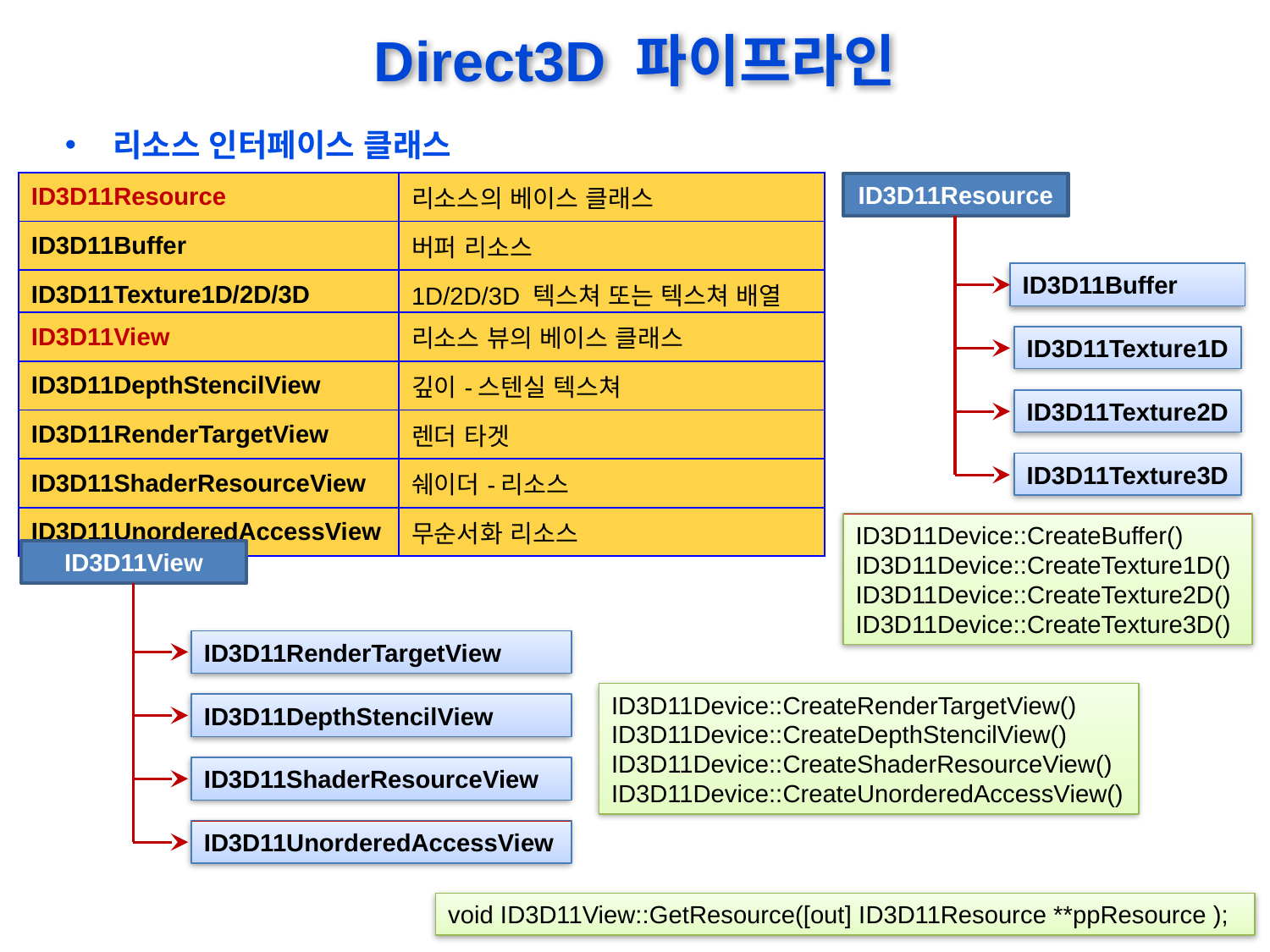

# Direct3D 파이프라인
리소스 인터페이스 클래스

| ID3D11Resource | 리소스의 베이스 클래스 |
| --- | --- |
| ID3D11Buffer | 버퍼 리소스 |
| ID3D11Texture1D/2D/3D | 1D/2D/3D 텍스쳐 또는 텍스쳐 배열 |
ID3D11Resource
ID3D11Buffer
| ID3D11View | 리소스 뷰의 베이스 클래스 |
| --- | --- |
| ID3D11DepthStencilView | 깊이-스텐실 텍스쳐 |
| ID3D11RenderTargetView | 렌더 타겟 |
| ID3D11ShaderResourceView | 쉐이더-리소스 |
| ID3D11UnorderedAccessView | 무순서화 리소스 |
ID3D11Texture1D
ID3D11Texture2D
ID3D11Texture3D
ID3D11Device::CreateBuffer()
ID3D11Device::CreateTexture1D()
ID3D11Device::CreateTexture2D()
ID3D11Device::CreateTexture3D()
ID3D11View
ID3D11RenderTargetView
ID3D11Device::CreateRenderTargetView()
ID3D11Device::CreateDepthStencilView()
ID3D11Device::CreateShaderResourceView()
ID3D11Device::CreateUnorderedAccessView()
ID3D11DepthStencilView
ID3D11ShaderResourceView
ID3D11UnorderedAccessView
void ID3D11View::GetResource([out] ID3D11Resource **ppResource );